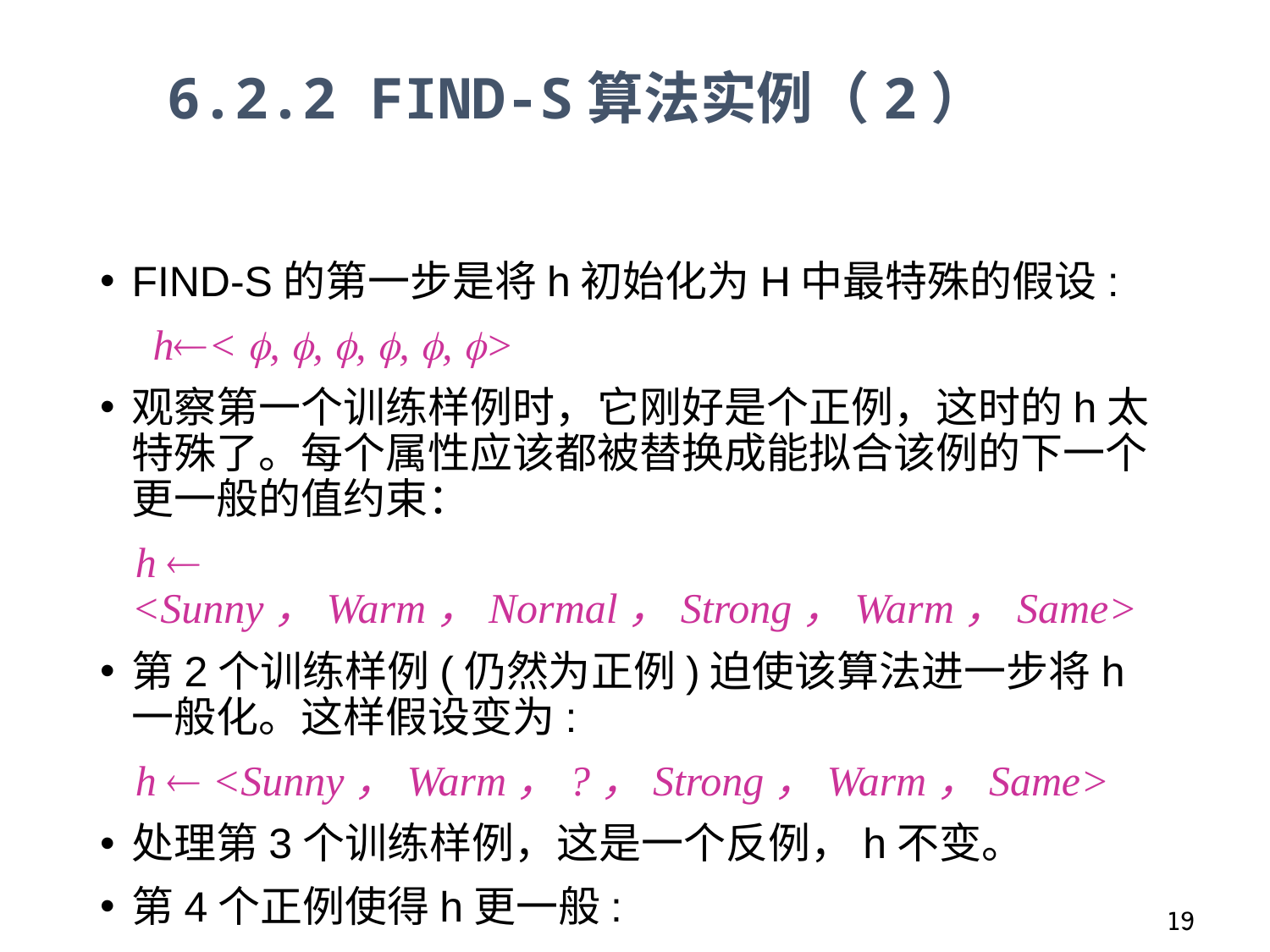

6.2.2 FIND-S算法实例（2）
FIND-S的第一步是将h初始化为H中最特殊的假设:
     h←< φ, φ, φ, φ, φ, φ>
观察第一个训练样例时，它刚好是个正例，这时的h太特殊了。每个属性应该都被替换成能拟合该例的下一个更一般的值约束：
   h ← <Sunny，Warm，Normal，Strong，Warm，Same>
第2个训练样例(仍然为正例)迫使该算法进一步将h一般化。这样假设变为:
   h ← <Sunny，Warm，?，Strong，Warm，Same>
处理第3个训练样例，这是一个反例，h不变。
第4个正例使得h更一般:
         h ← <Sunny，Warm，?，Strong，?，?>

19